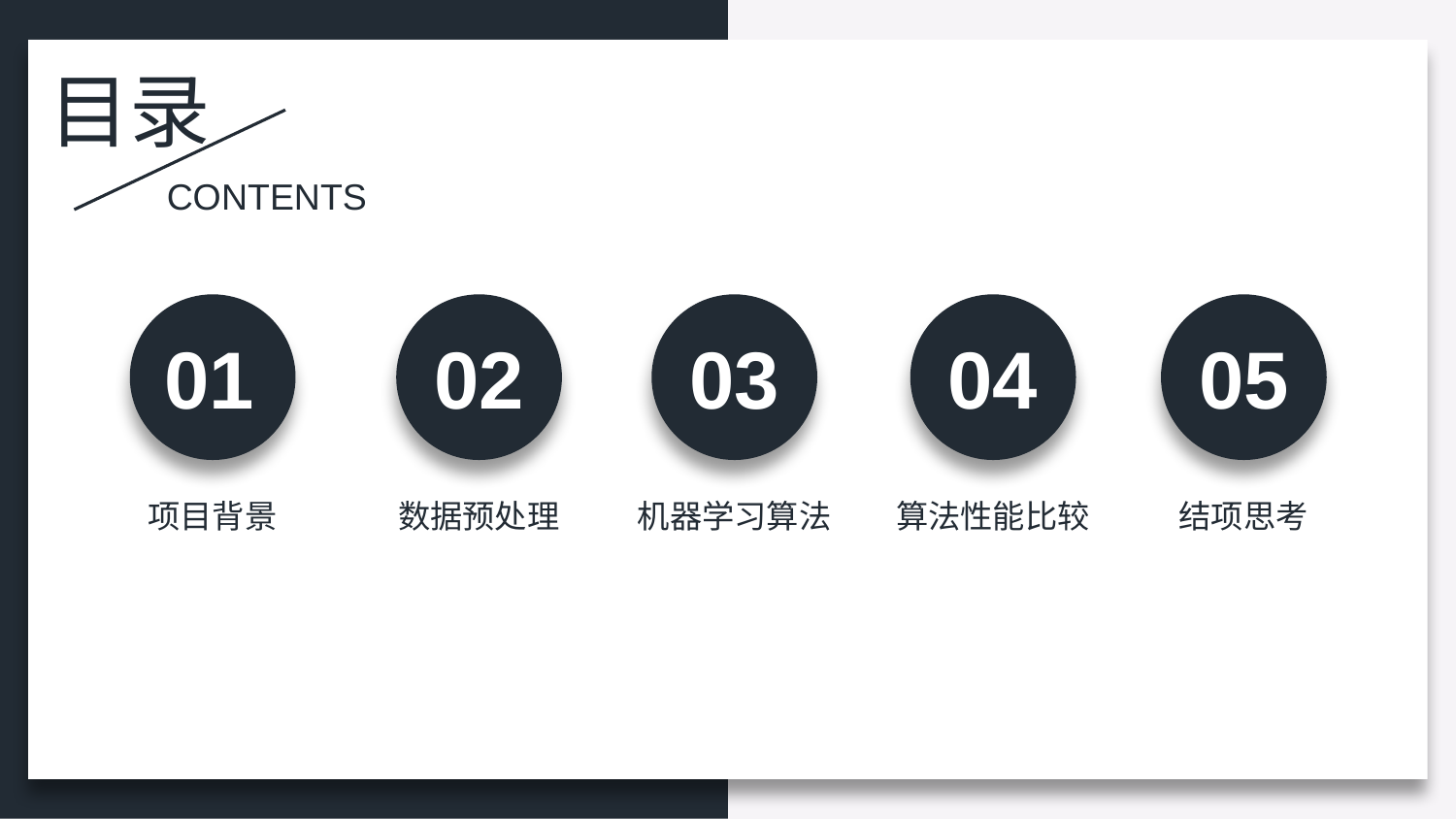

目录
CONTENTS

01
02
04
05
03
项目背景
数据预处理
机器学习算法
算法性能比较
结项思考